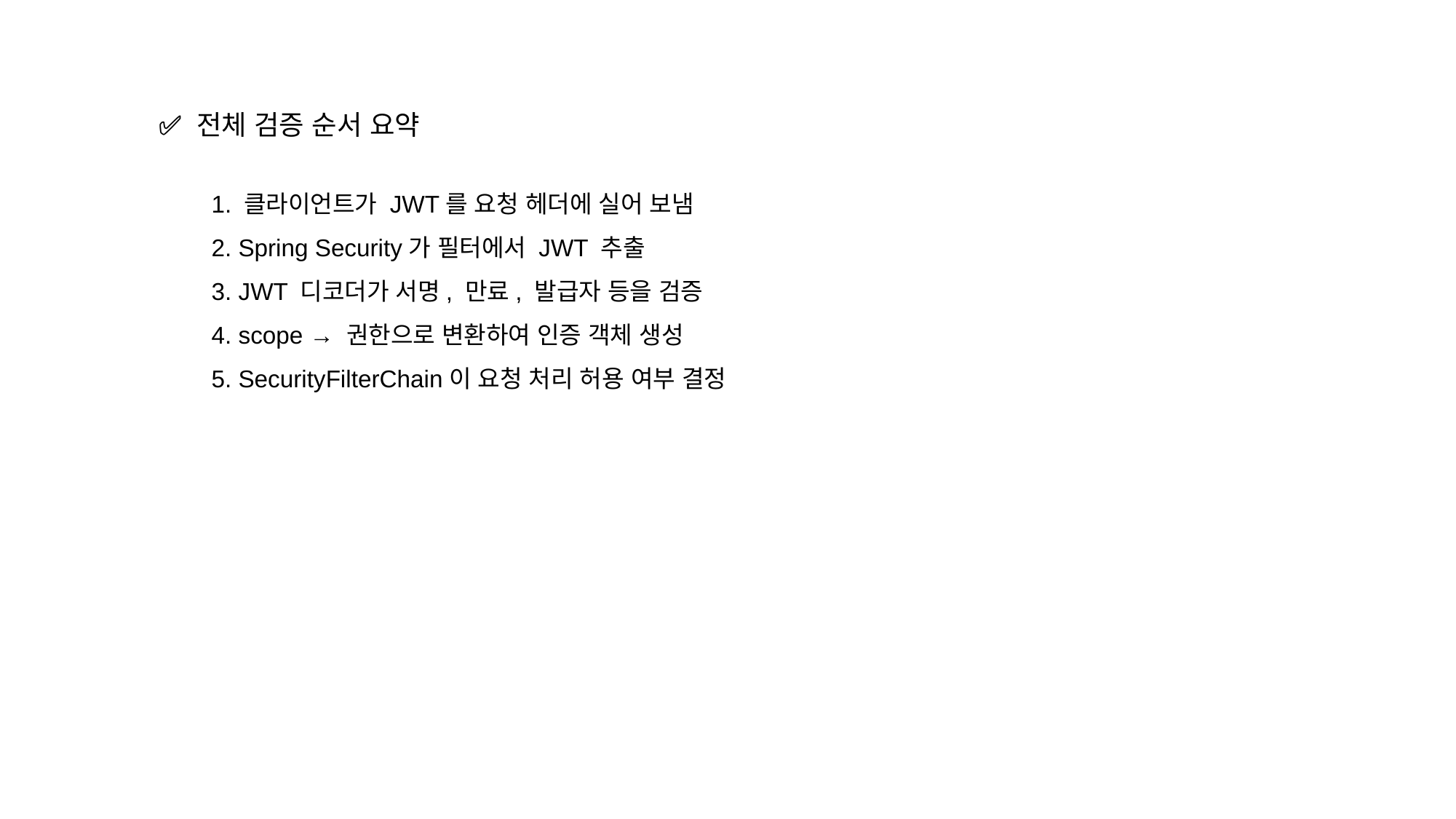

✅ 전체 검증 순서 요약
1. 클라이언트가 JWT를 요청 헤더에 실어 보냄
2. Spring Security가 필터에서 JWT 추출
3. JWT 디코더가 서명, 만료, 발급자 등을 검증
4. scope → 권한으로 변환하여 인증 객체 생성
5. SecurityFilterChain이 요청 처리 허용 여부 결정